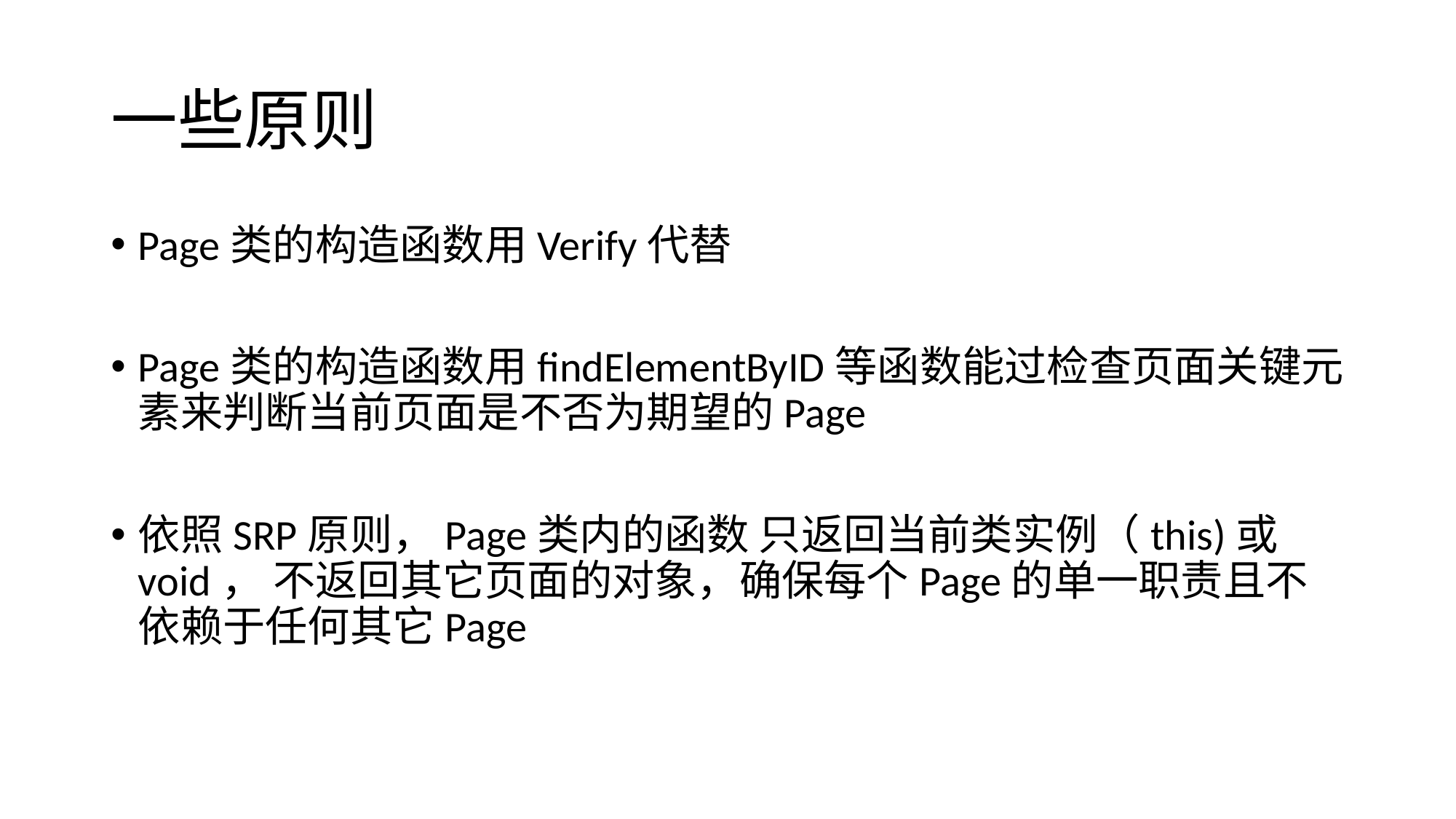

# 一些原则
Page类的构造函数用Verify代替

Page类的构造函数用findElementByID等函数能过检查页面关键元素来判断当前页面是不否为期望的Page

依照SRP原则，Page类内的函数 只返回当前类实例（this)或void， 不返回其它页面的对象，确保每个Page的单一职责且不依赖于任何其它Page